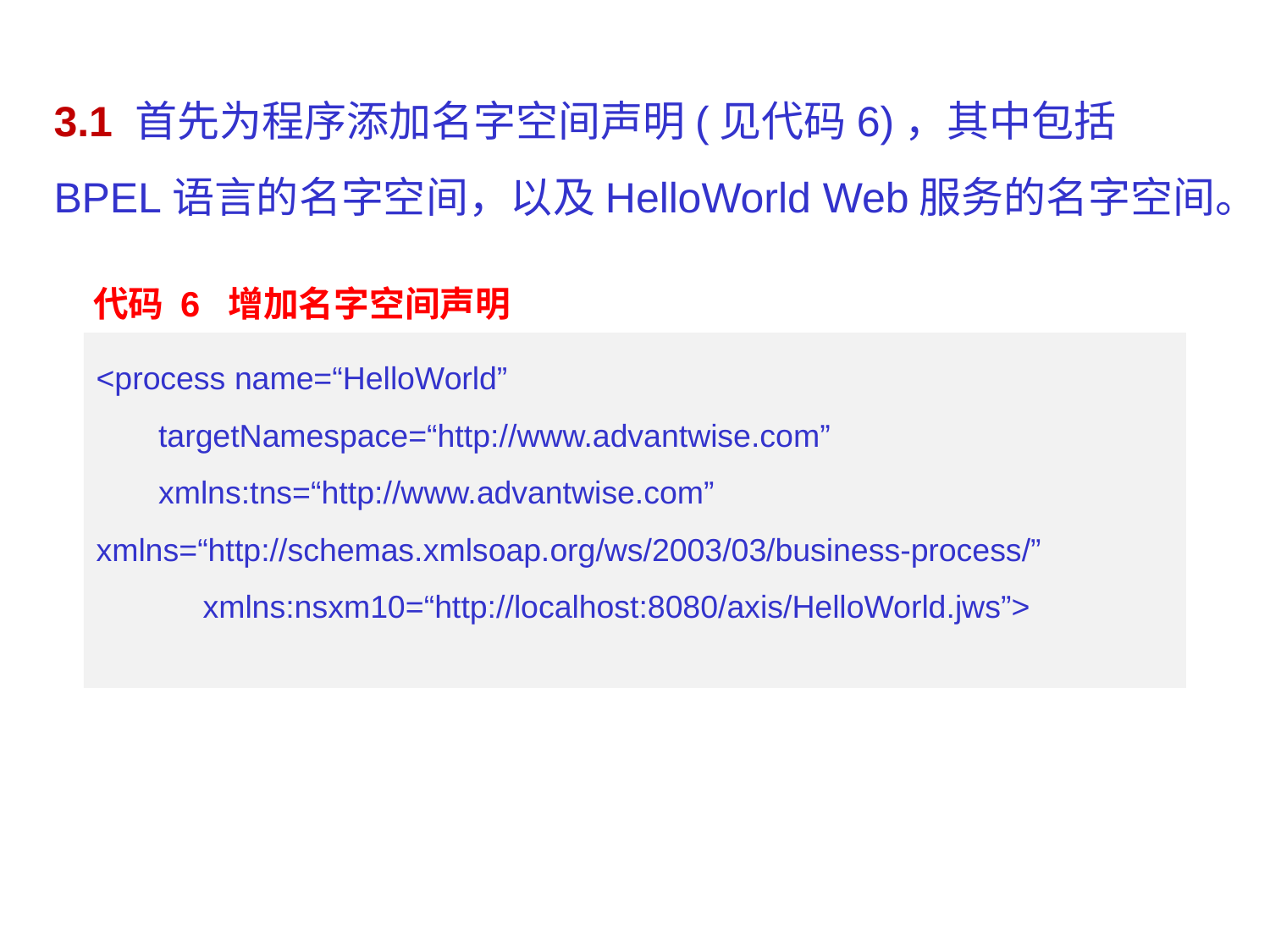

3.1 首先为程序添加名字空间声明(见代码6)，其中包括BPEL语言的名字空间，以及HelloWorld Web服务的名字空间。
代码 6  增加名字空间声明
<process name=“HelloWorld”
       targetNamespace=“http://www.advantwise.com”
       xmlns:tns=“http://www.advantwise.com”      xmlns=“http://schemas.xmlsoap.org/ws/2003/03/business-process/”
            xmlns:nsxm10=“http://localhost:8080/axis/HelloWorld.jws”>